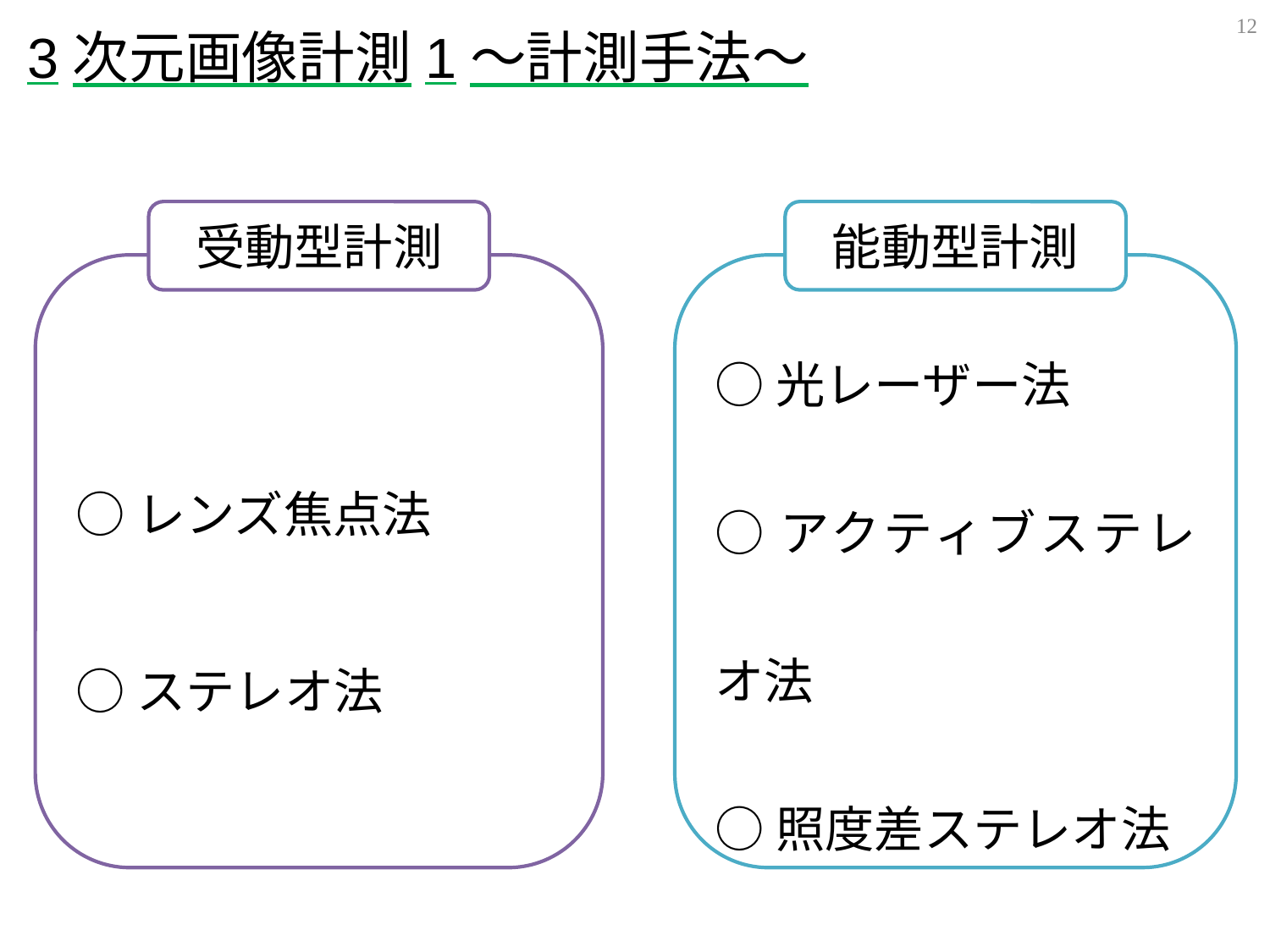

12
3次元画像計測1～計測手法～
受動型計測
能動型計測
○レンズ焦点法
○ステレオ法

○光レーザー法
○アクティブステレオ法
○照度差ステレオ法